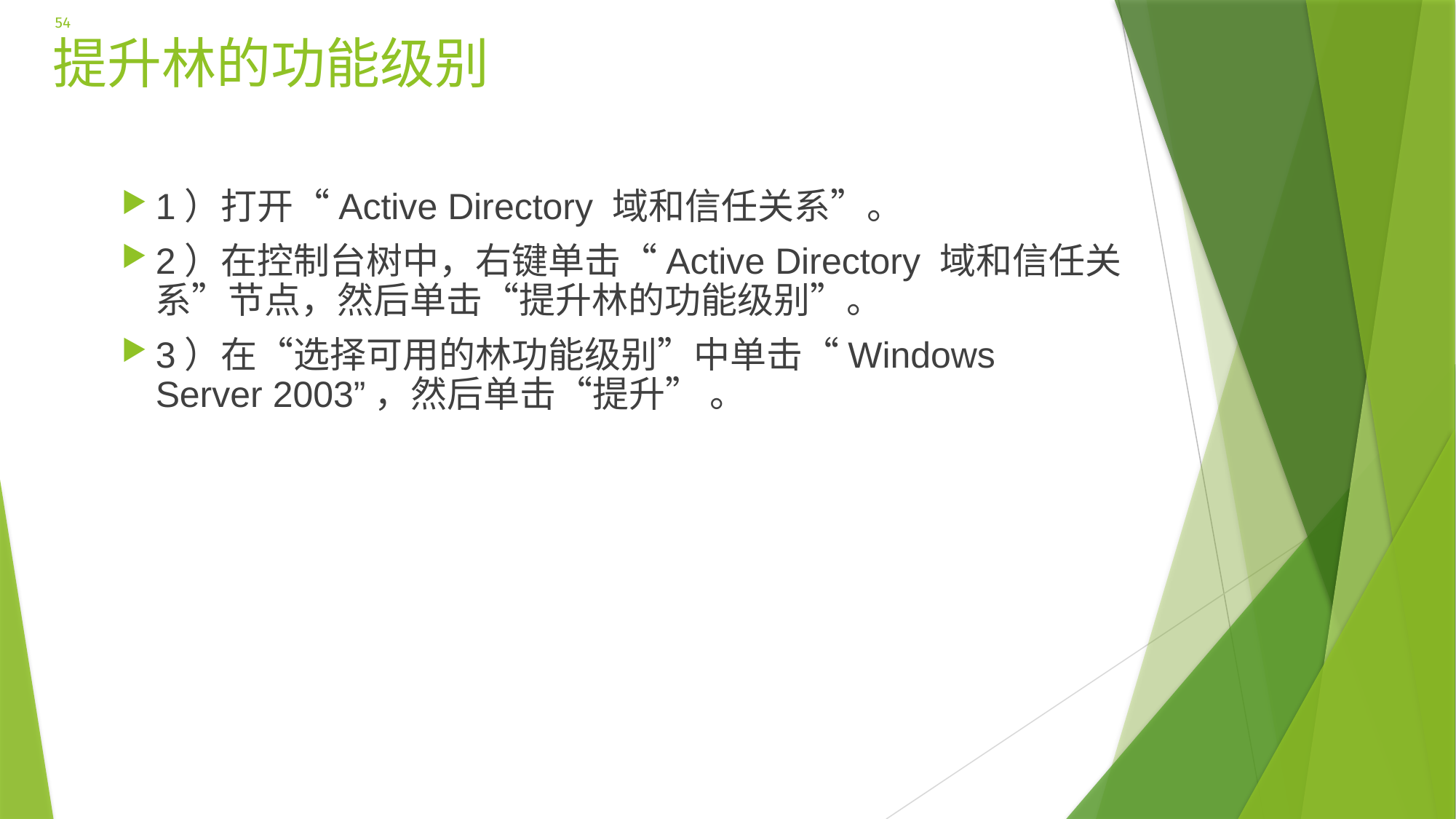

54
# 提升林的功能级别
1）打开“Active Directory 域和信任关系”。
2）在控制台树中，右键单击“Active Directory 域和信任关系”节点，然后单击“提升林的功能级别”。
3）在“选择可用的林功能级别”中单击“Windows Server 2003”，然后单击“提升” 。